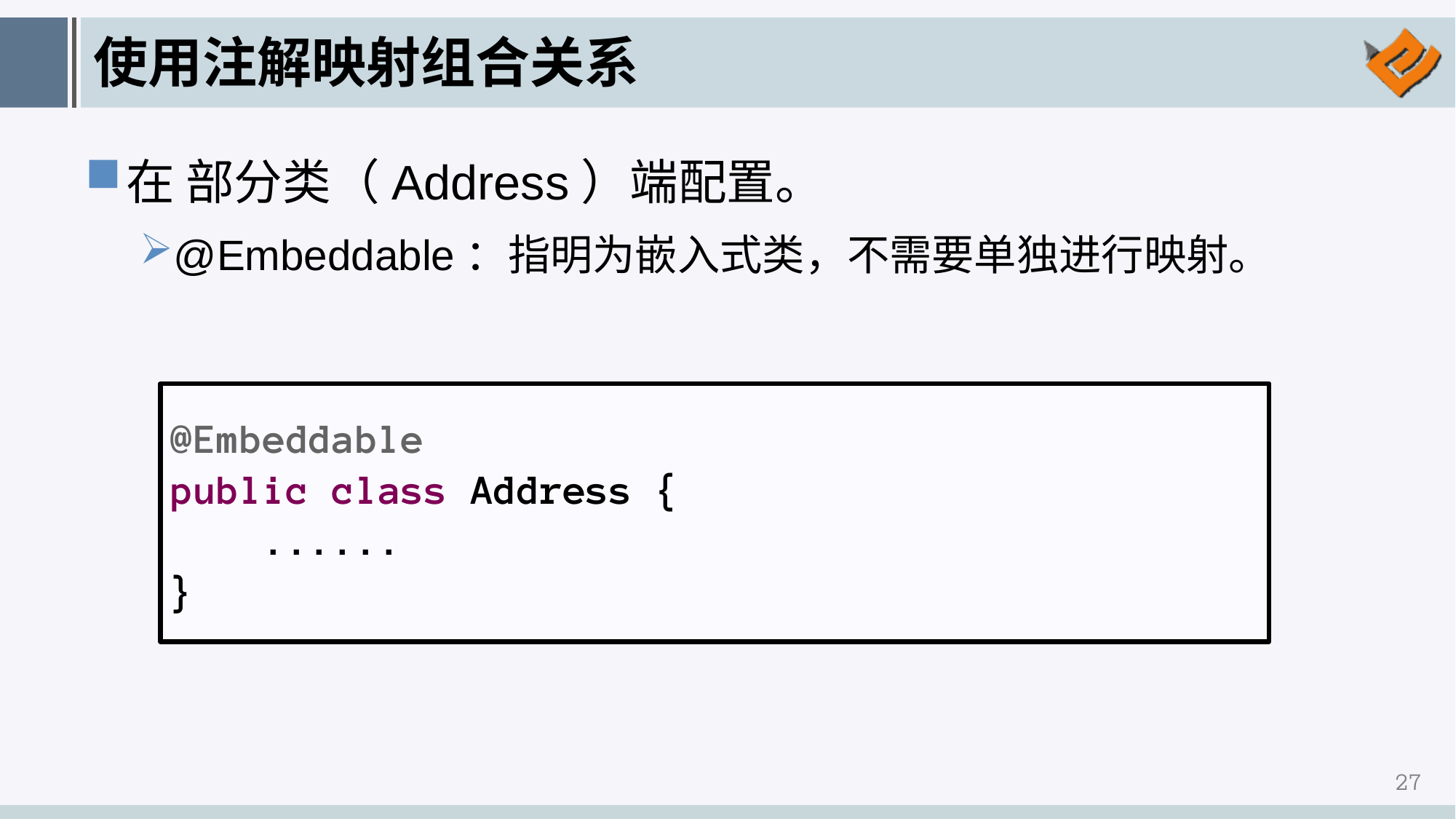

# 使用注解映射组合关系
在 部分类（Address）端配置。
@Embeddable：指明为嵌入式类，不需要单独进行映射。
@Embeddable
public class Address {
    ......
}